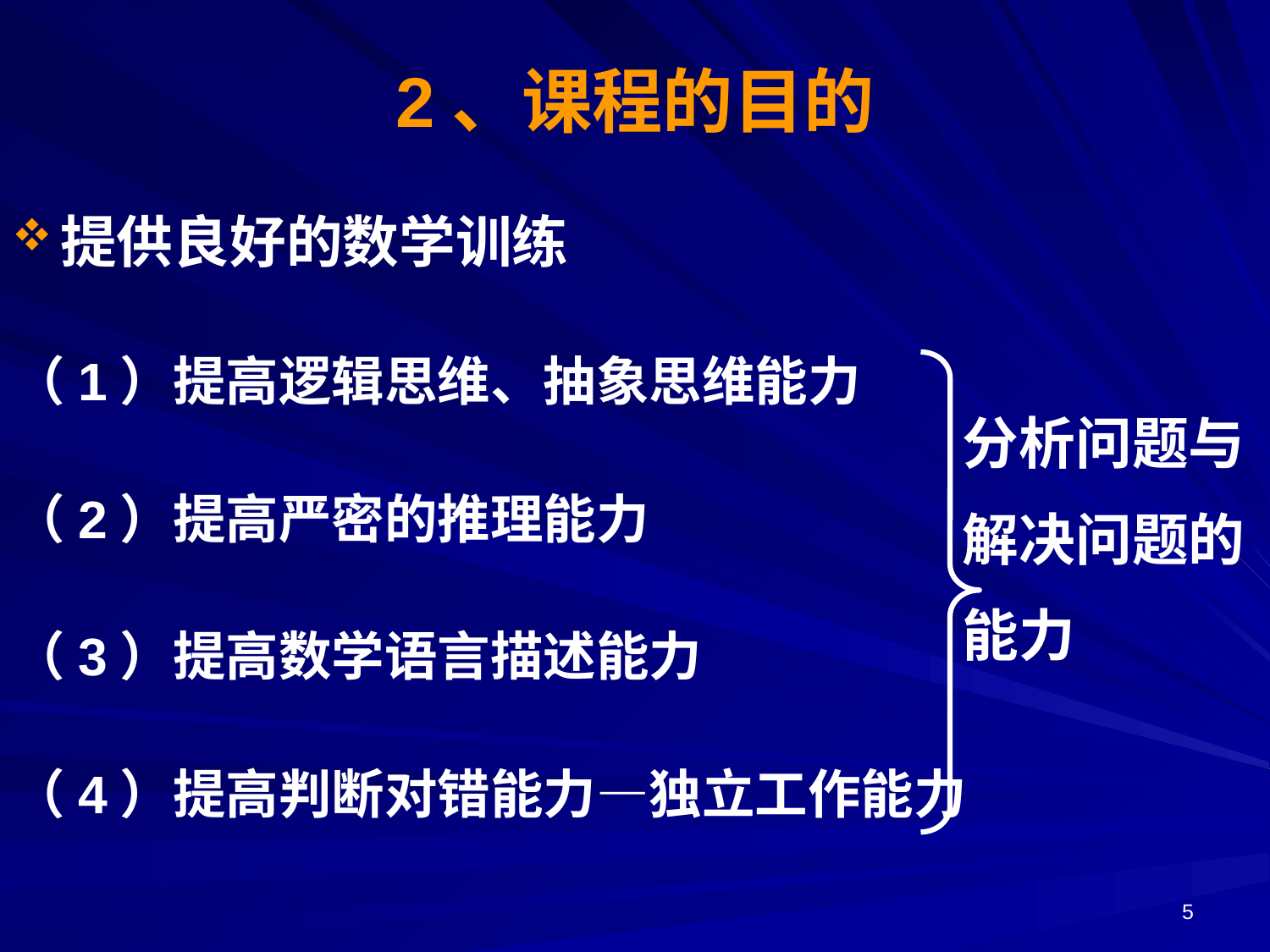

2、课程的目的
提供良好的数学训练
（1）提高逻辑思维、抽象思维能力
（2）提高严密的推理能力
（3）提高数学语言描述能力
（4）提高判断对错能力—独立工作能力

分析问题与
解决问题的
能力
5